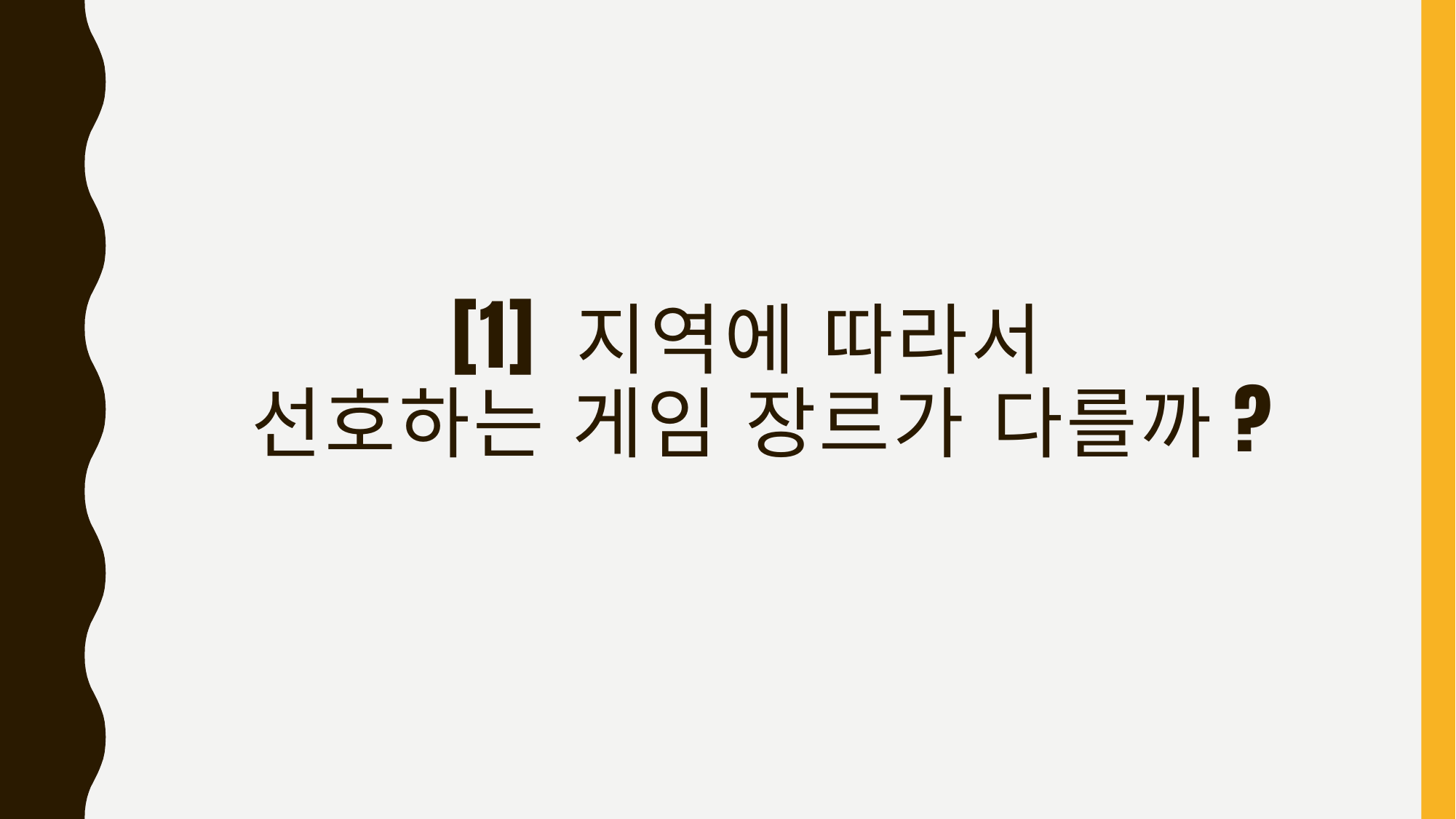

# [1] 지역에 따라서 선호하는 게임 장르가 다를까?